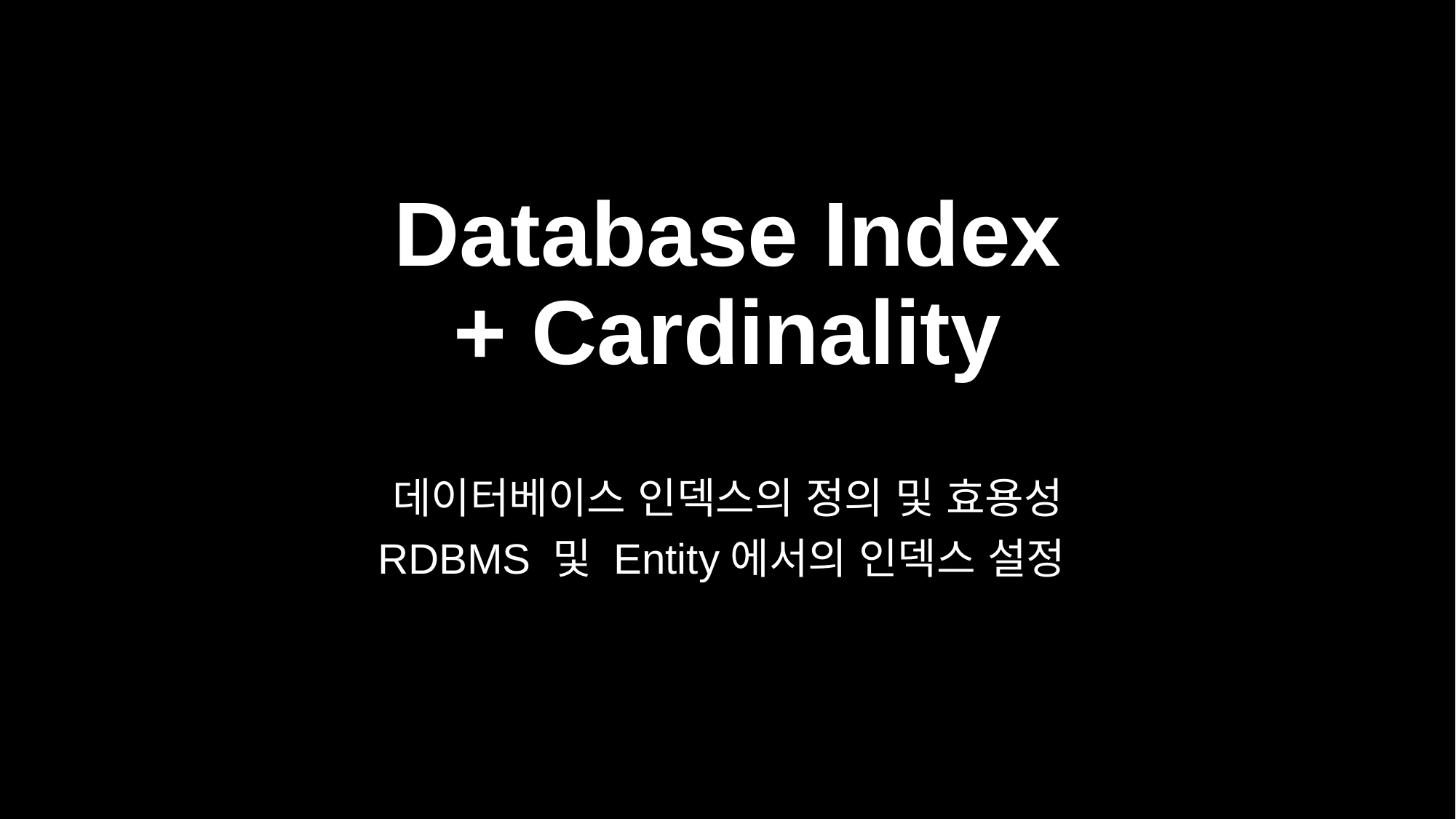

# Database Index + Cardinality
데이터베이스 인덱스의 정의 및 효용성
RDBMS 및 Entity에서의 인덱스 설정